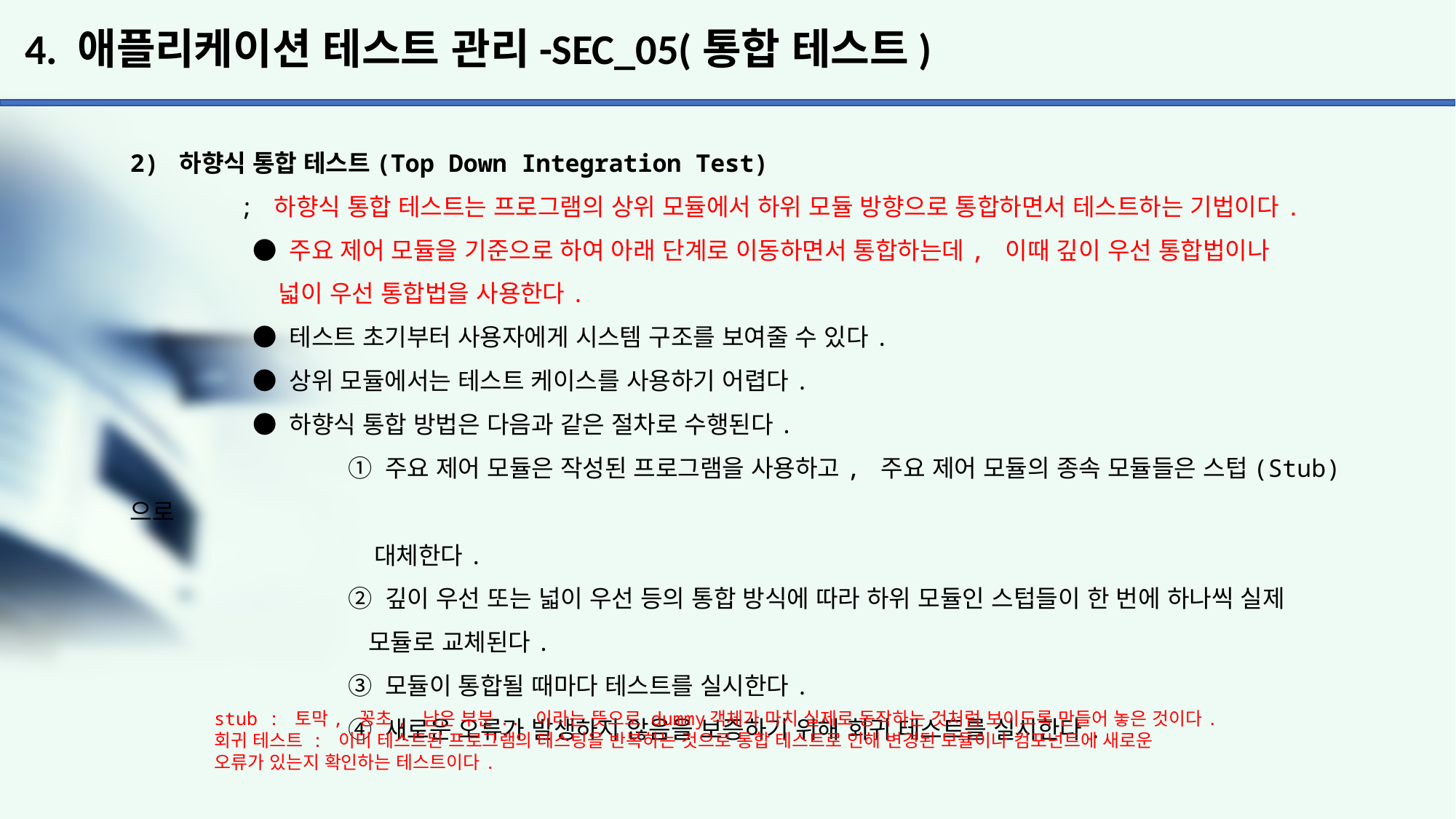

# 4. 애플리케이션 테스트 관리-SEC_05(통합 테스트)
2) 하향식 통합 테스트(Top Down Integration Test)
	; 하향식 통합 테스트는 프로그램의 상위 모듈에서 하위 모듈 방향으로 통합하면서 테스트하는 기법이다.
	  ● 주요 제어 모듈을 기준으로 하여 아래 단계로 이동하면서 통합하는데, 이때 깊이 우선 통합법이나
	     넓이 우선 통합법을 사용한다.
	  ● 테스트 초기부터 사용자에게 시스템 구조를 보여줄 수 있다.
	  ● 상위 모듈에서는 테스트 케이스를 사용하기 어렵다.
	  ● 하향식 통합 방법은 다음과 같은 절차로 수행된다.
		① 주요 제어 모듈은 작성된 프로그램을 사용하고, 주요 제어 모듈의 종속 모듈들은 스텁(Stub)으로
		   대체한다.
		② 깊이 우선 또는 넓이 우선 등의 통합 방식에 따라 하위 모듈인 스텁들이 한 번에 하나씩 실제 			   모듈로 교체된다.
		③ 모듈이 통합될 때마다 테스트를 실시한다.
		④ 새로운 오류가 발생하지 않음을 보증하기 위해 회귀 테스트를 실시한다.
stub : 토막, 꽁초, 남은 부분.. 이라는 뜻으로 dummy객체가 마치 실제로 동작하는 것처럼 보이도록 만들어 놓은 것이다.
회귀 테스트 : 이미 테스트된 프로그램의 테스팅을 반복하는 것으로 통합 테스트로 인해 변경된 모듈이나 컴포넌트에 새로운
오류가 있는지 확인하는 테스트이다.